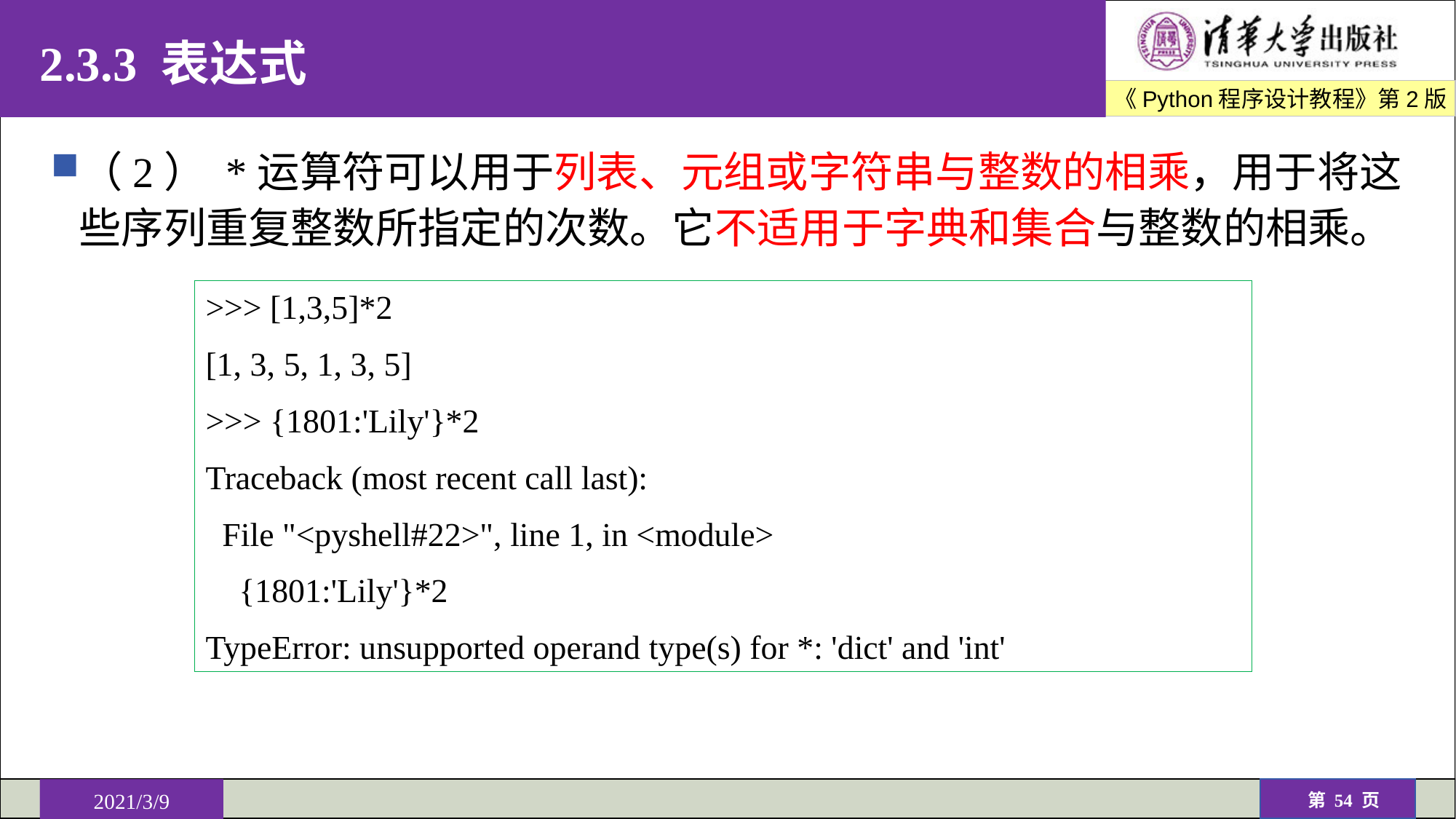

# 2.3.3 表达式
（2） *运算符可以用于列表、元组或字符串与整数的相乘，用于将这些序列重复整数所指定的次数。它不适用于字典和集合与整数的相乘。
>>> [1,3,5]*2
[1, 3, 5, 1, 3, 5]
>>> {1801:'Lily'}*2
Traceback (most recent call last):
  File "<pyshell#22>", line 1, in <module>
    {1801:'Lily'}*2
TypeError: unsupported operand type(s) for *: 'dict' and 'int'